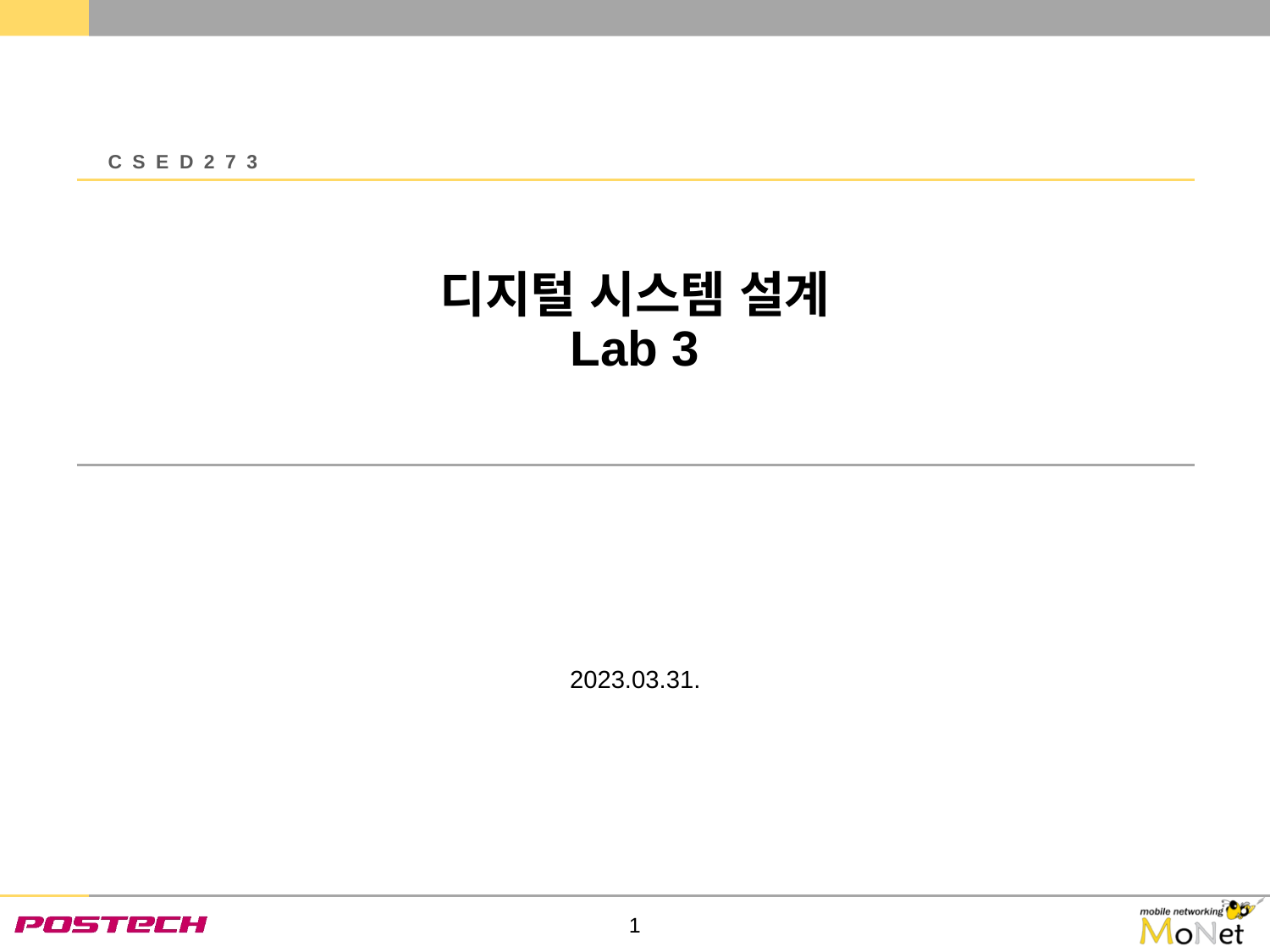

CSED273
# 디지털 시스템 설계 Lab 3
2023.03.31.